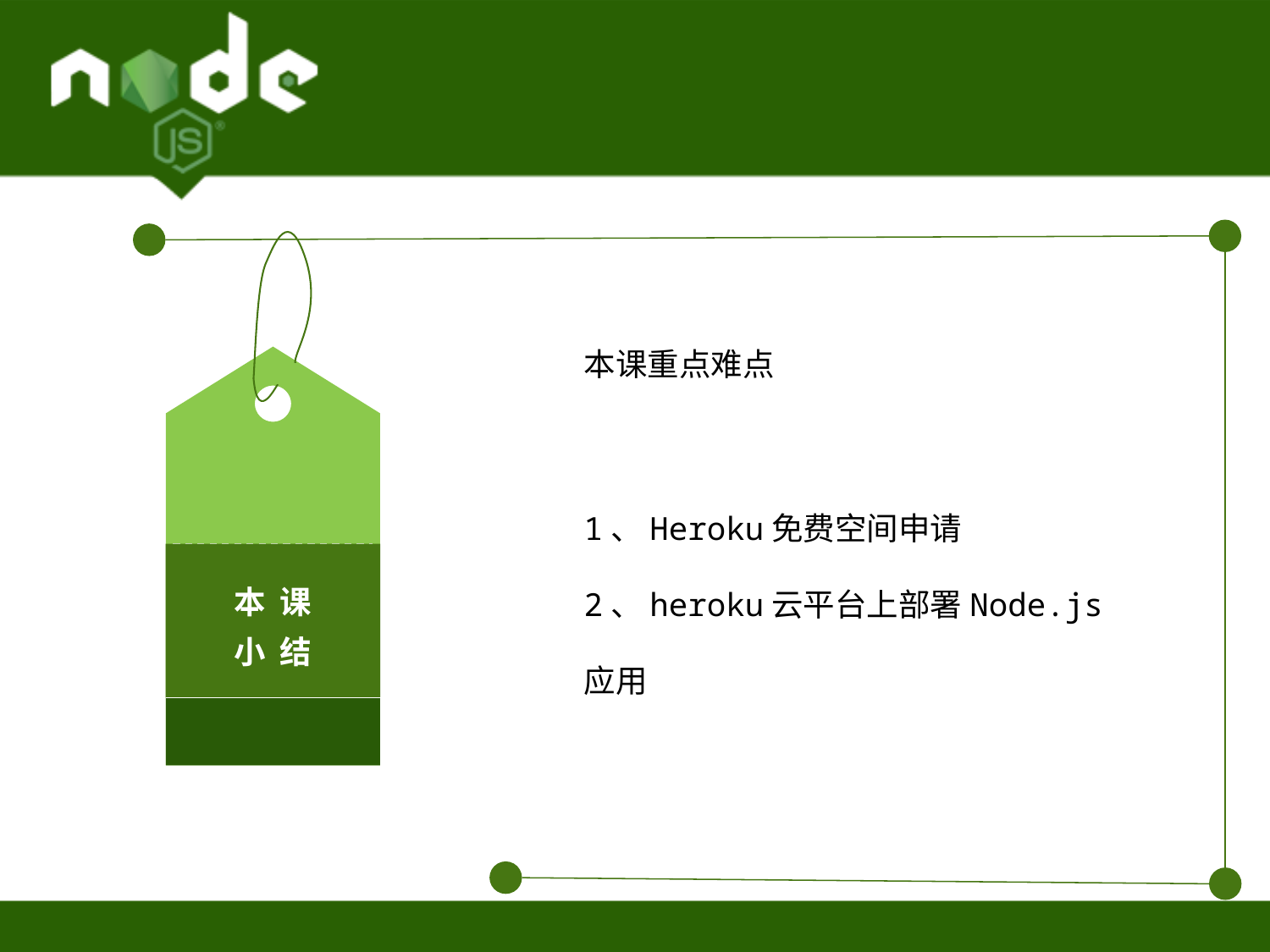

本  课
小  结

本课重点难点
1、Heroku免费空间申请
2、heroku云平台上部署Node.js应用